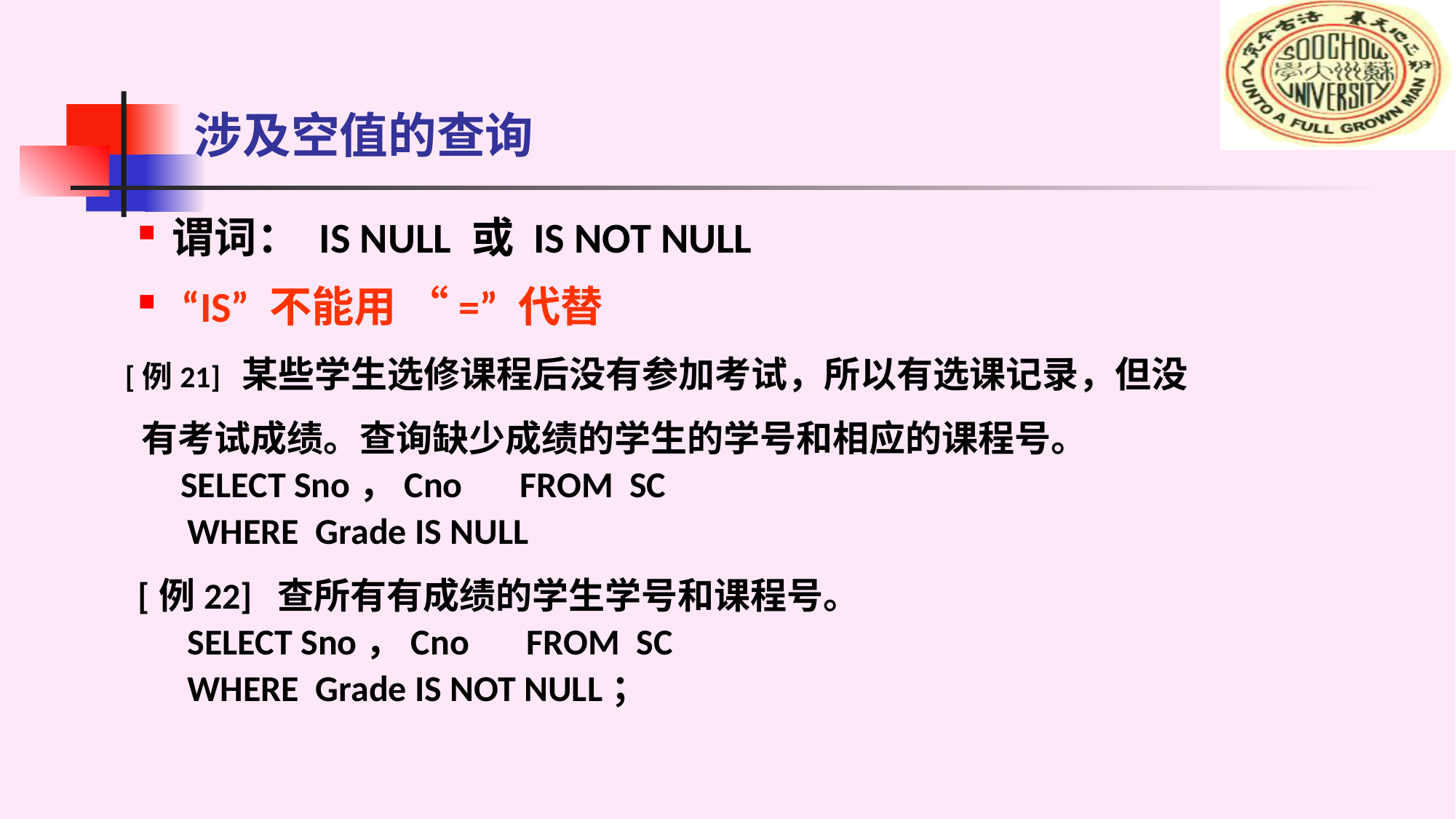

# 涉及空值的查询
谓词： IS NULL 或 IS NOT NULL
 “IS” 不能用 “=” 代替
      [例21]  某些学生选修课程后没有参加考试，所以有选课记录，但没
      有考试成绩。查询缺少成绩的学生的学号和相应的课程号。
	 SELECT Sno，Cno       FROM  SC
      WHERE  Grade IS NULL
[例22]  查所有有成绩的学生学号和课程号。
      SELECT Sno，Cno       FROM  SC
      WHERE  Grade IS NOT NULL；